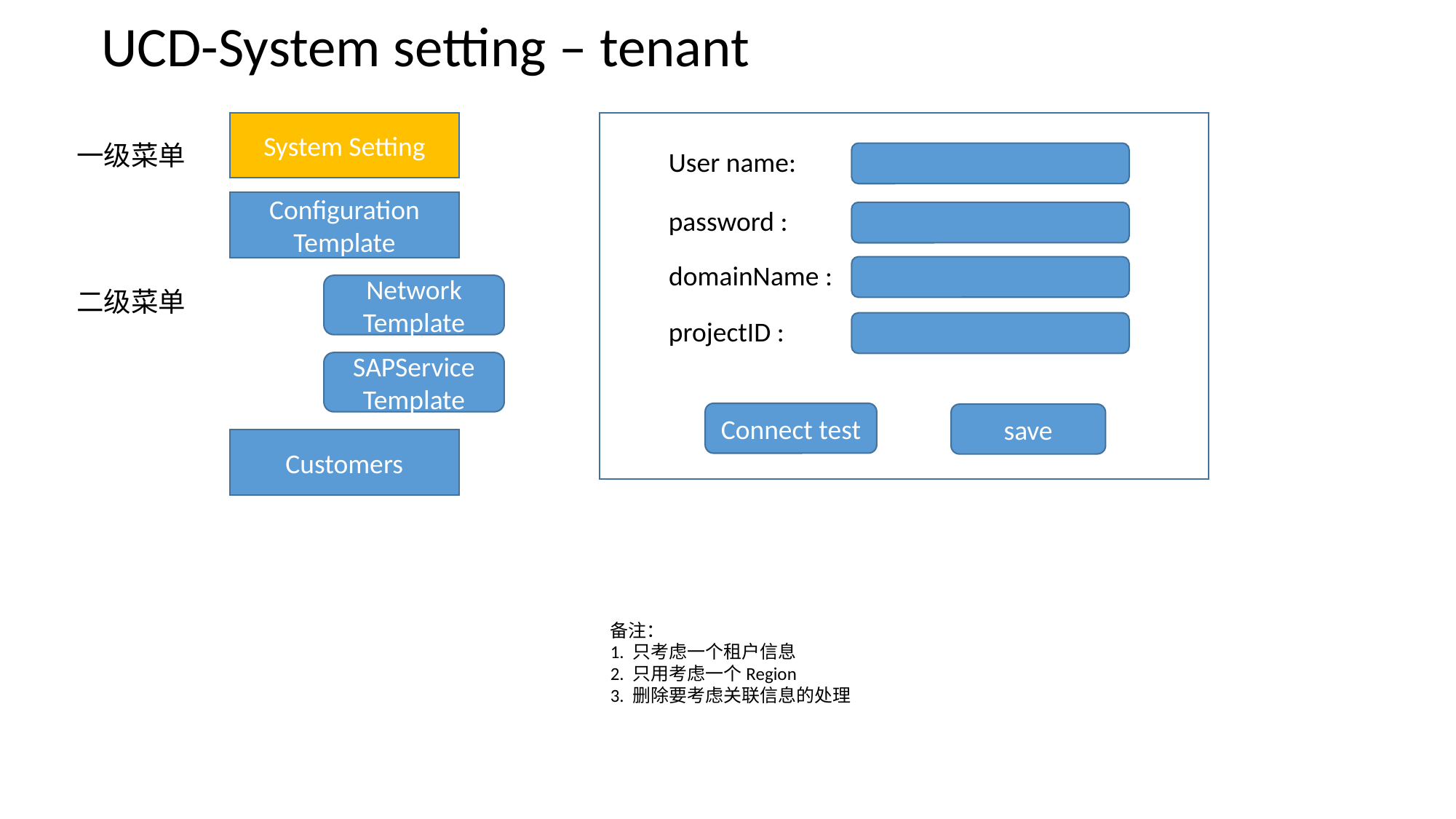

# UCD-System setting – tenant
System Setting

User name:

password :

domainName :

projectID :

Connect test
save
一级菜单
Configuration Template
Network Template
二级菜单
SAPService Template
Customers
备注：
1. 只考虑一个租户信息
2. 只用考虑一个Region
3. 删除要考虑关联信息的处理